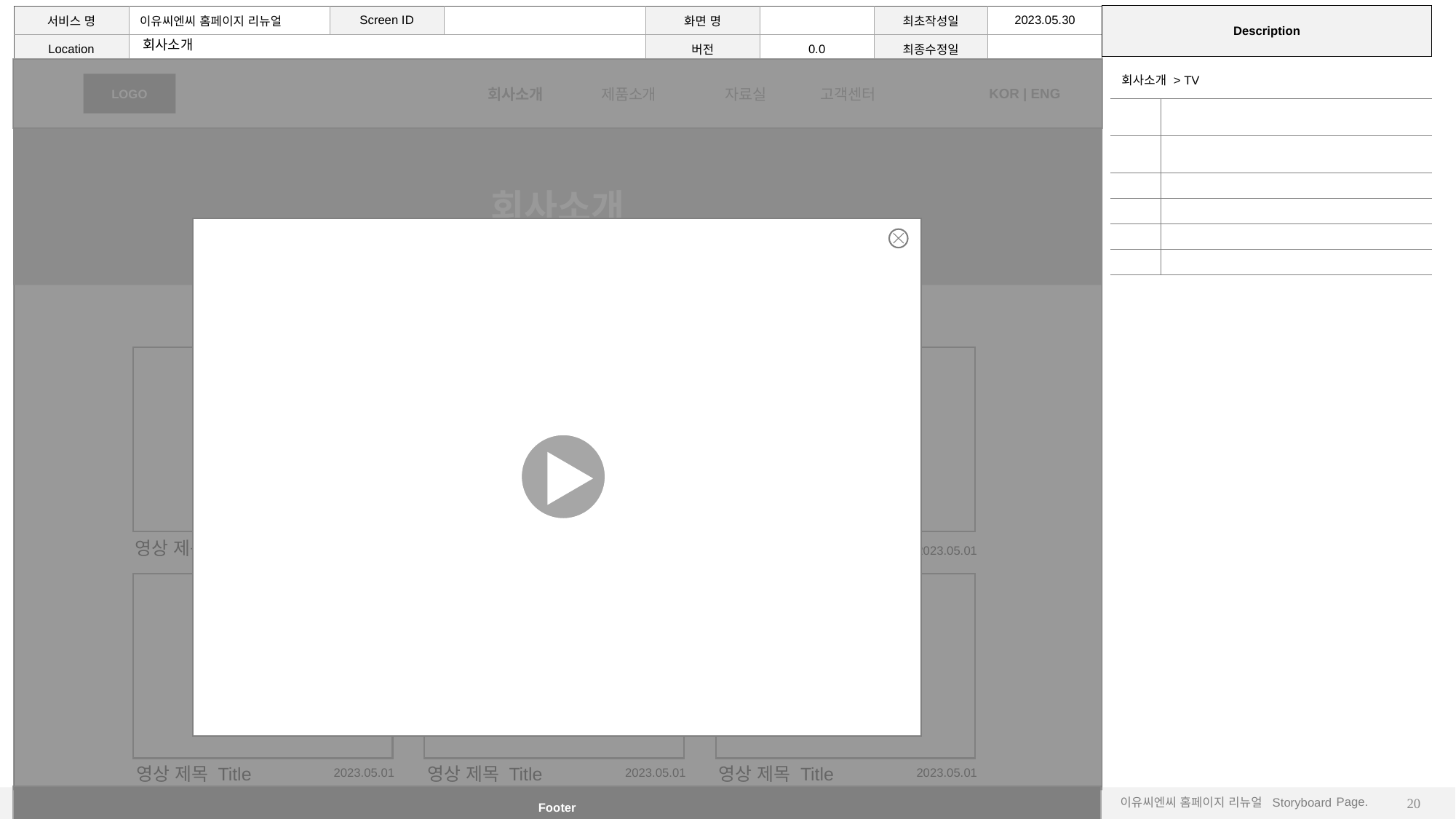

회사소개

LOGO
회사소개
제품소개
자료실
고객센터
KOR | ENG

| 회사소개 > TV |  |
| --- | --- |
|  |  |
|  |  |
|  |  |
|  |  |
|  |  |
|  |  |
회사소개

영상자료

영상 제목 Title
영상 제목 Title
영상 제목 Title
2023.05.01
2023.05.01
2023.05.01

영상 제목 Title
영상 제목 Title
영상 제목 Title
2023.05.01
2023.05.01
2023.05.01
Footer
20